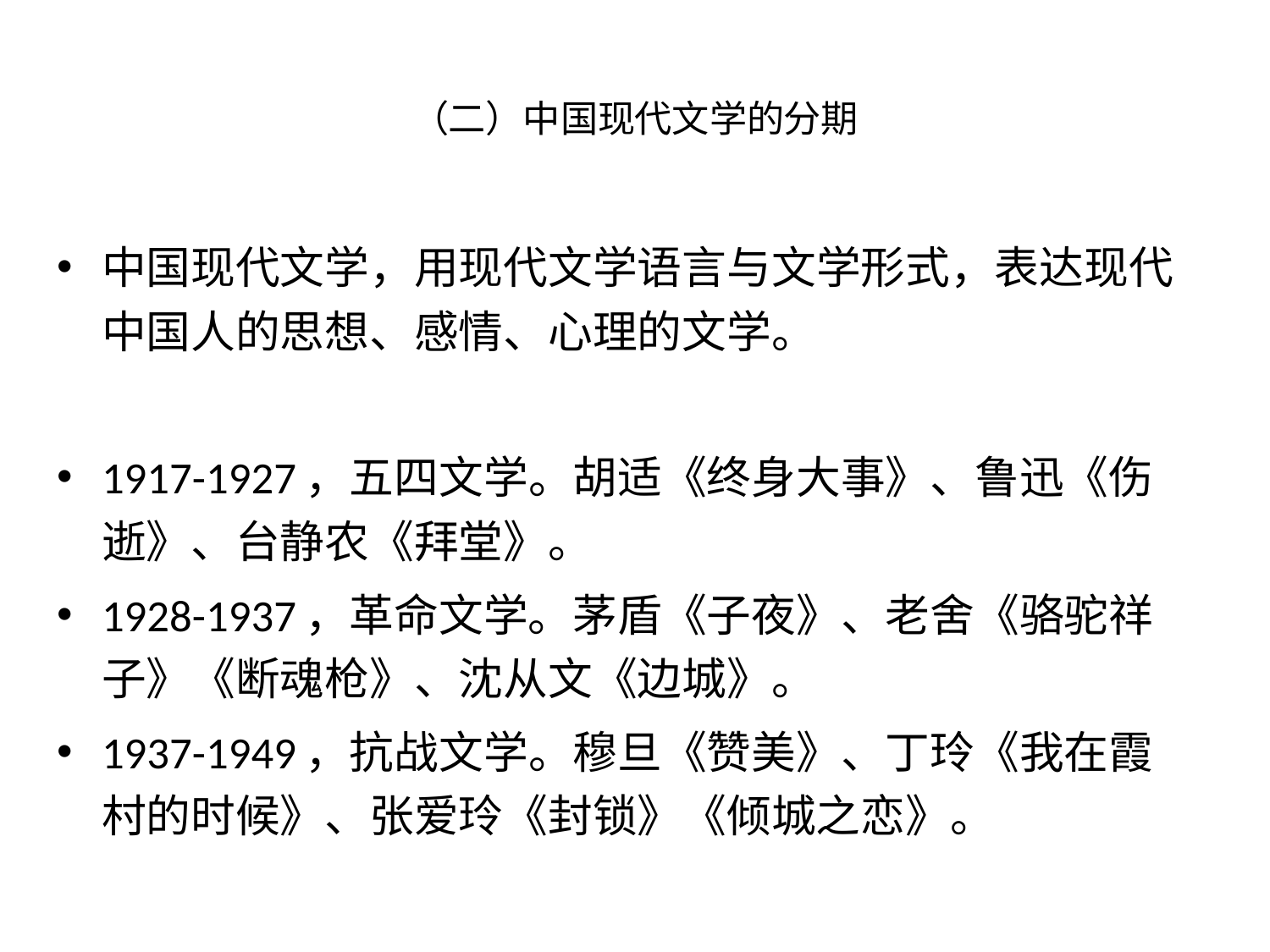

# （二）中国现代文学的分期
中国现代文学，用现代文学语言与文学形式，表达现代中国人的思想、感情、心理的文学。

1917-1927，五四文学。胡适《终身大事》、鲁迅《伤逝》、台静农《拜堂》。
1928-1937，革命文学。茅盾《子夜》、老舍《骆驼祥子》《断魂枪》、沈从文《边城》。
1937-1949，抗战文学。穆旦《赞美》、丁玲《我在霞村的时候》、张爱玲《封锁》《倾城之恋》。